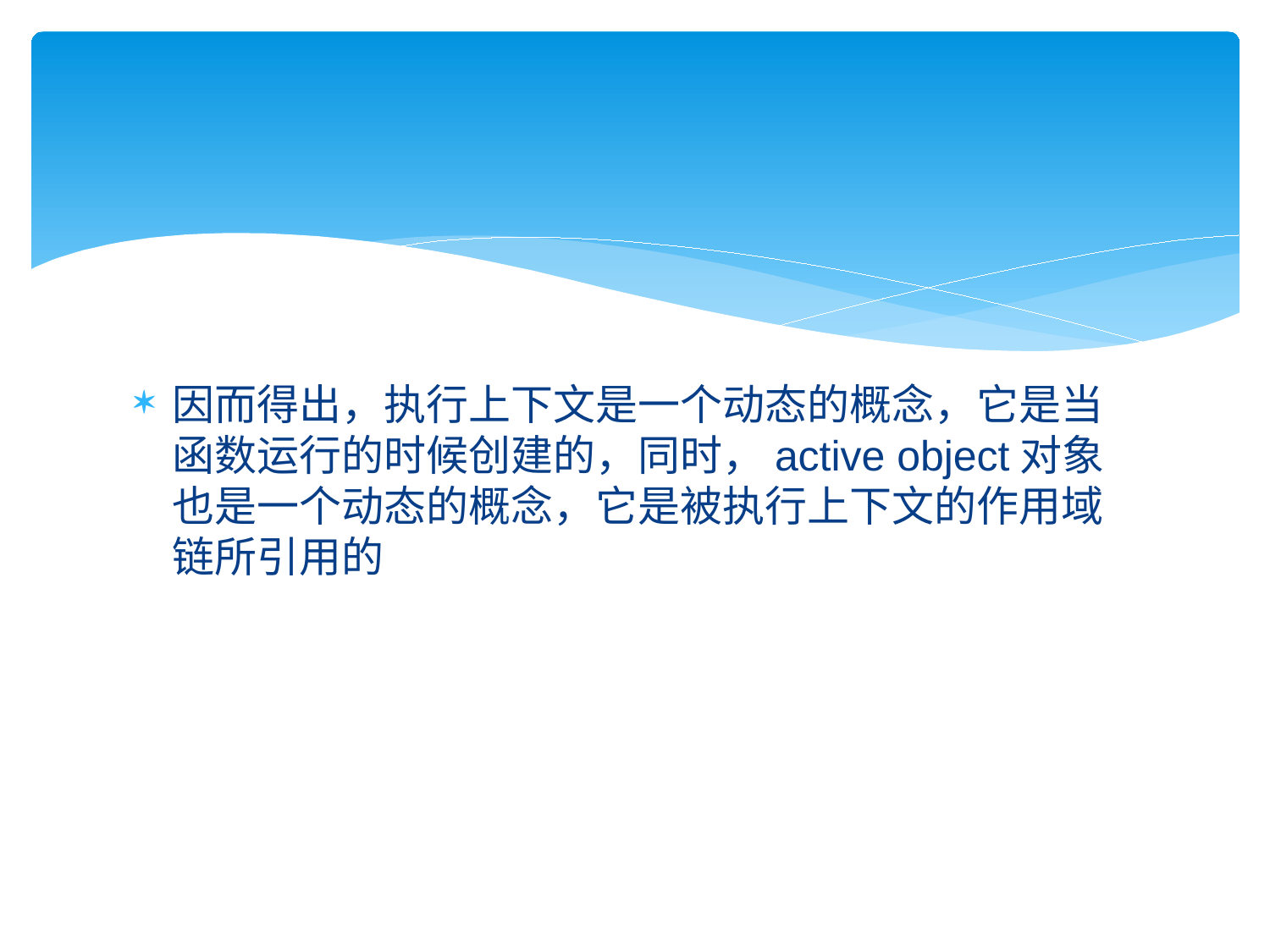

#
因而得出，执行上下文是一个动态的概念，它是当函数运行的时候创建的，同时，active object对象也是一个动态的概念，它是被执行上下文的作用域链所引用的